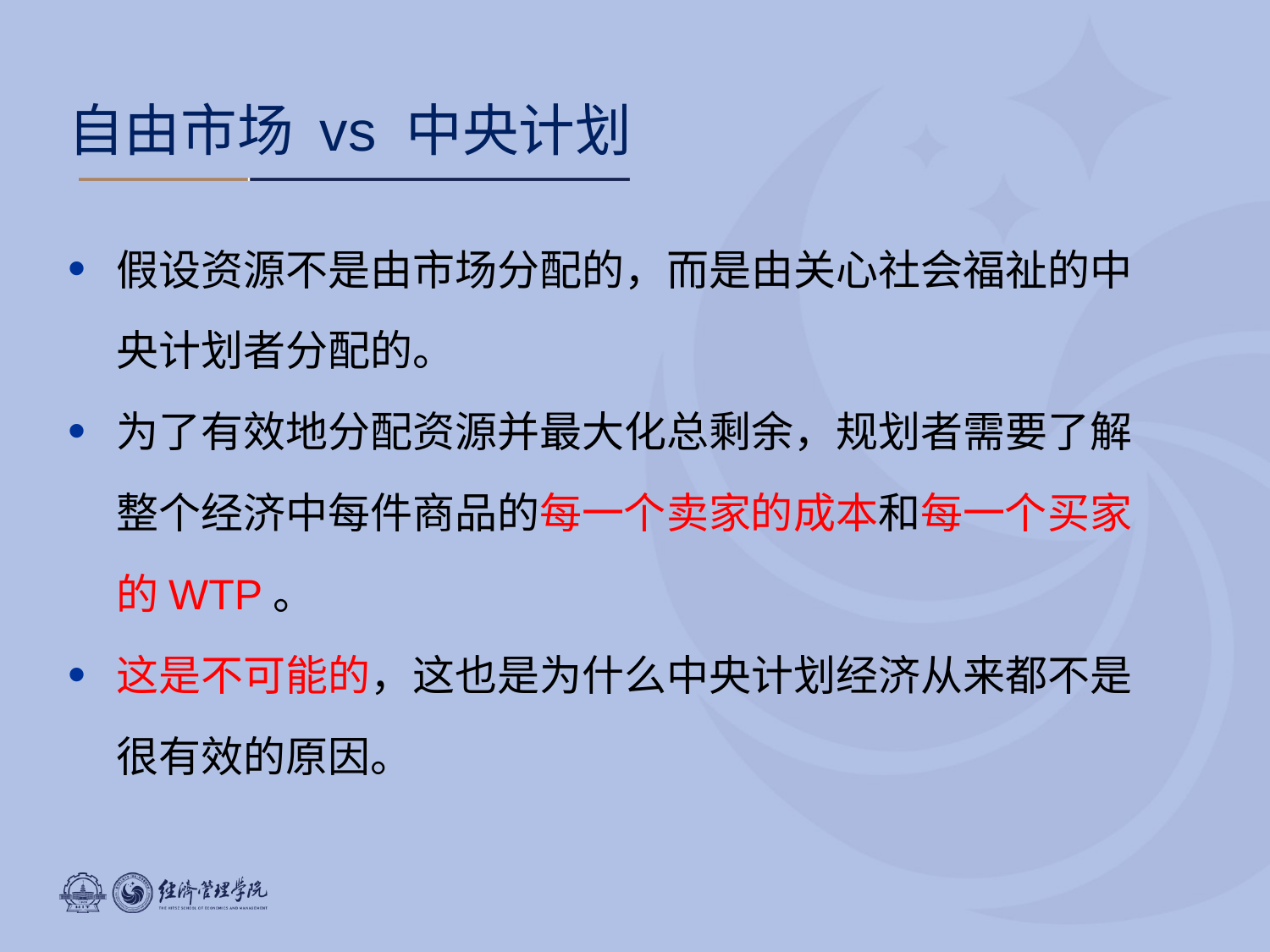

# 自由市场 vs 中央计划
假设资源不是由市场分配的，而是由关心社会福祉的中央计划者分配的。
为了有效地分配资源并最大化总剩余，规划者需要了解整个经济中每件商品的每一个卖家的成本和每一个买家的WTP。
这是不可能的，这也是为什么中央计划经济从来都不是很有效的原因。